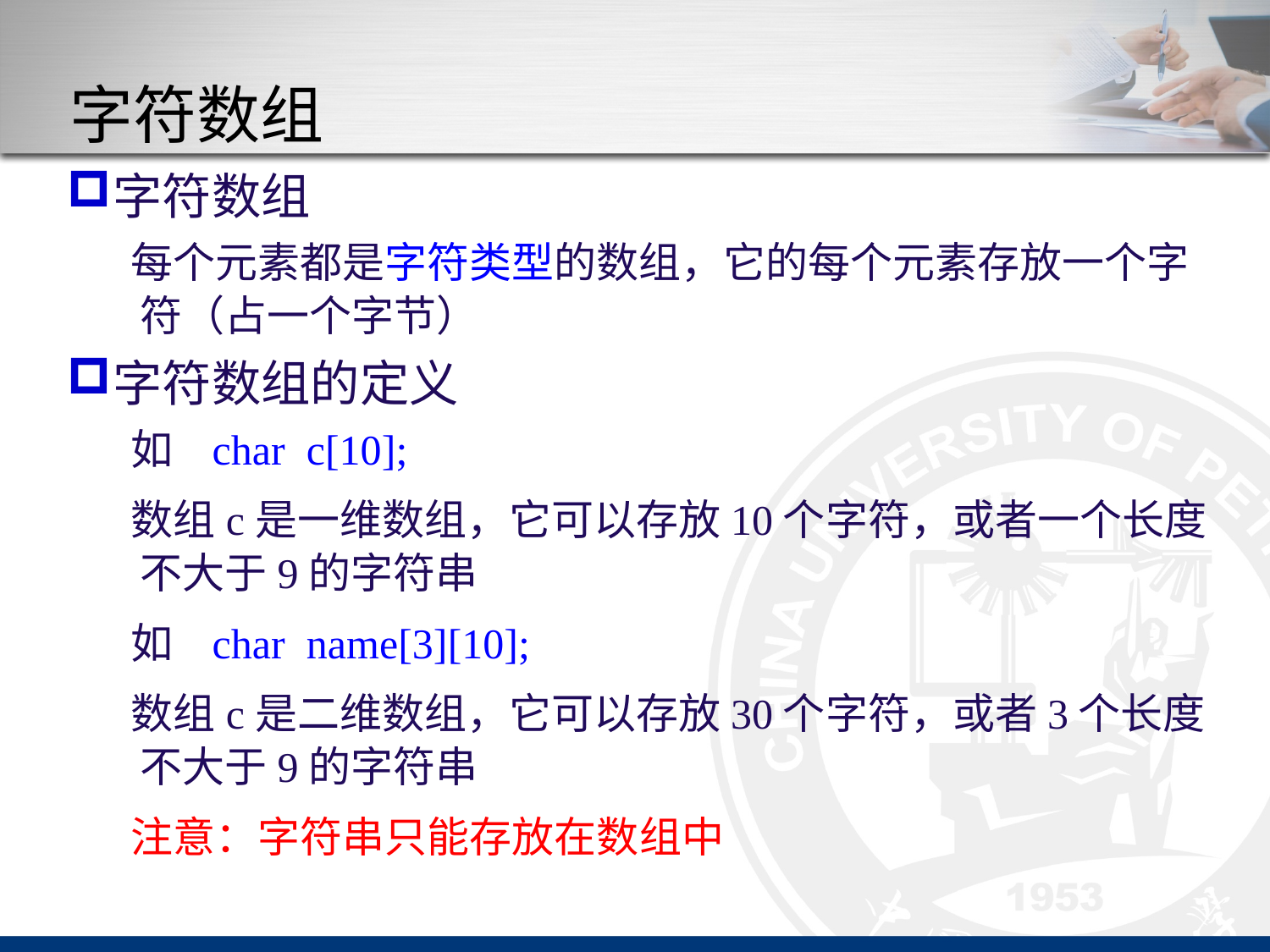

# 字符数组
字符数组
每个元素都是字符类型的数组，它的每个元素存放一个字符（占一个字节）
字符数组的定义
如   char  c[10];
数组c是一维数组，它可以存放10个字符，或者一个长度不大于9的字符串
如   char  name[3][10];
数组c是二维数组，它可以存放30个字符，或者3个长度不大于9的字符串
注意：字符串只能存放在数组中